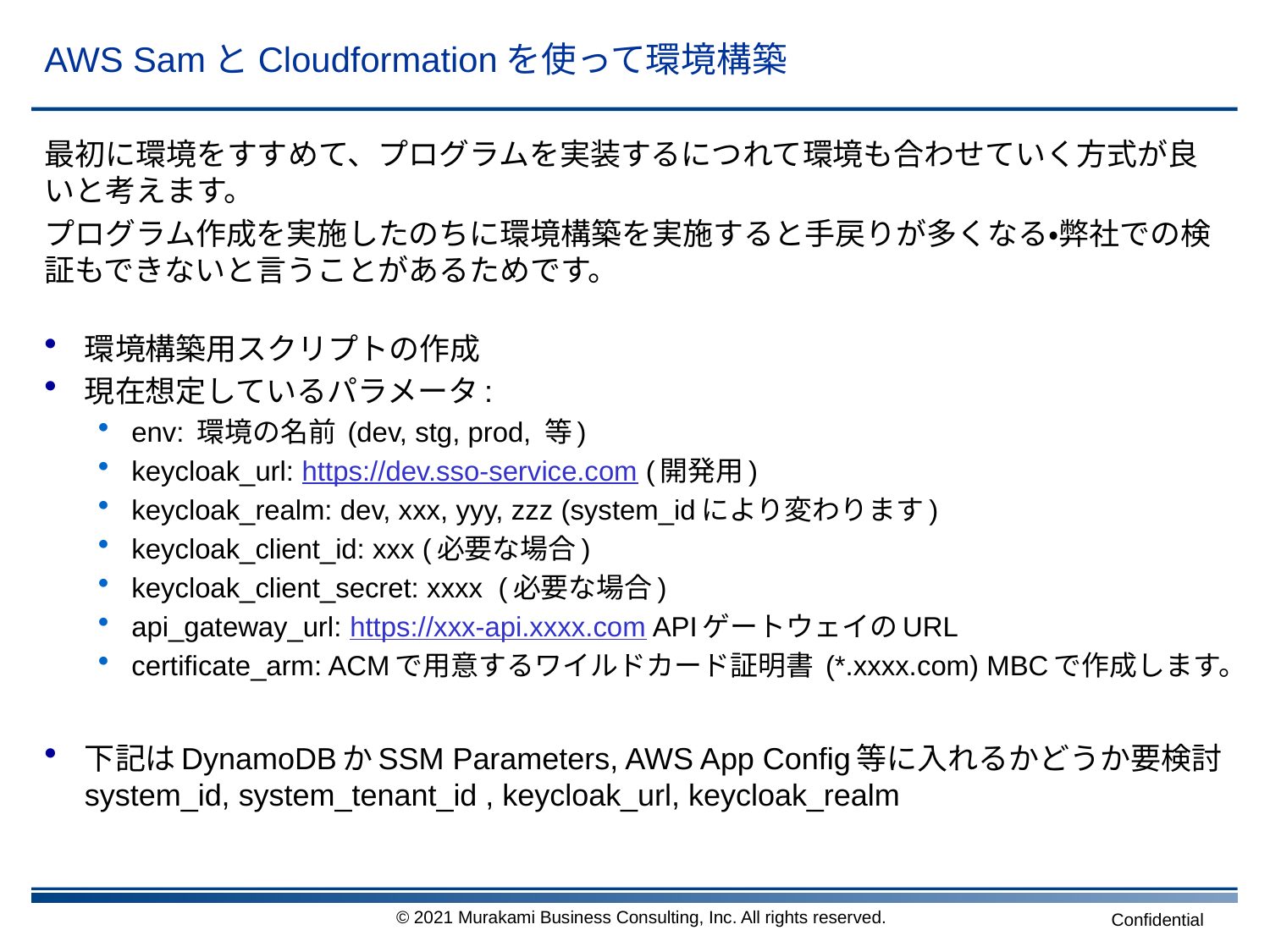

# AWS SamとCloudformationを使って環境構築
最初に環境をすすめて、プログラムを実装するにつれて環境も合わせていく方式が良いと考えます。
プログラム作成を実施したのちに環境構築を実施すると手戻りが多くなる・弊社での検証もできないと言うことがあるためです。
環境構築用スクリプトの作成
現在想定しているパラメータ:
env: 環境の名前 (dev, stg, prod, 等)
keycloak_url: https://dev.sso-service.com (開発用)
keycloak_realm: dev, xxx, yyy, zzz (system_idにより変わります)
keycloak_client_id: xxx (必要な場合)
keycloak_client_secret: xxxx  (必要な場合)
api_gateway_url: https://xxx-api.xxxx.com APIゲートウェイのURL
certificate_arm: ACMで用意するワイルドカード証明書 (*.xxxx.com) MBCで作成します。

下記はDynamoDBかSSM Parameters, AWS App Config等に入れるかどうか要検討
system_id, system_tenant_id , keycloak_url, keycloak_realm